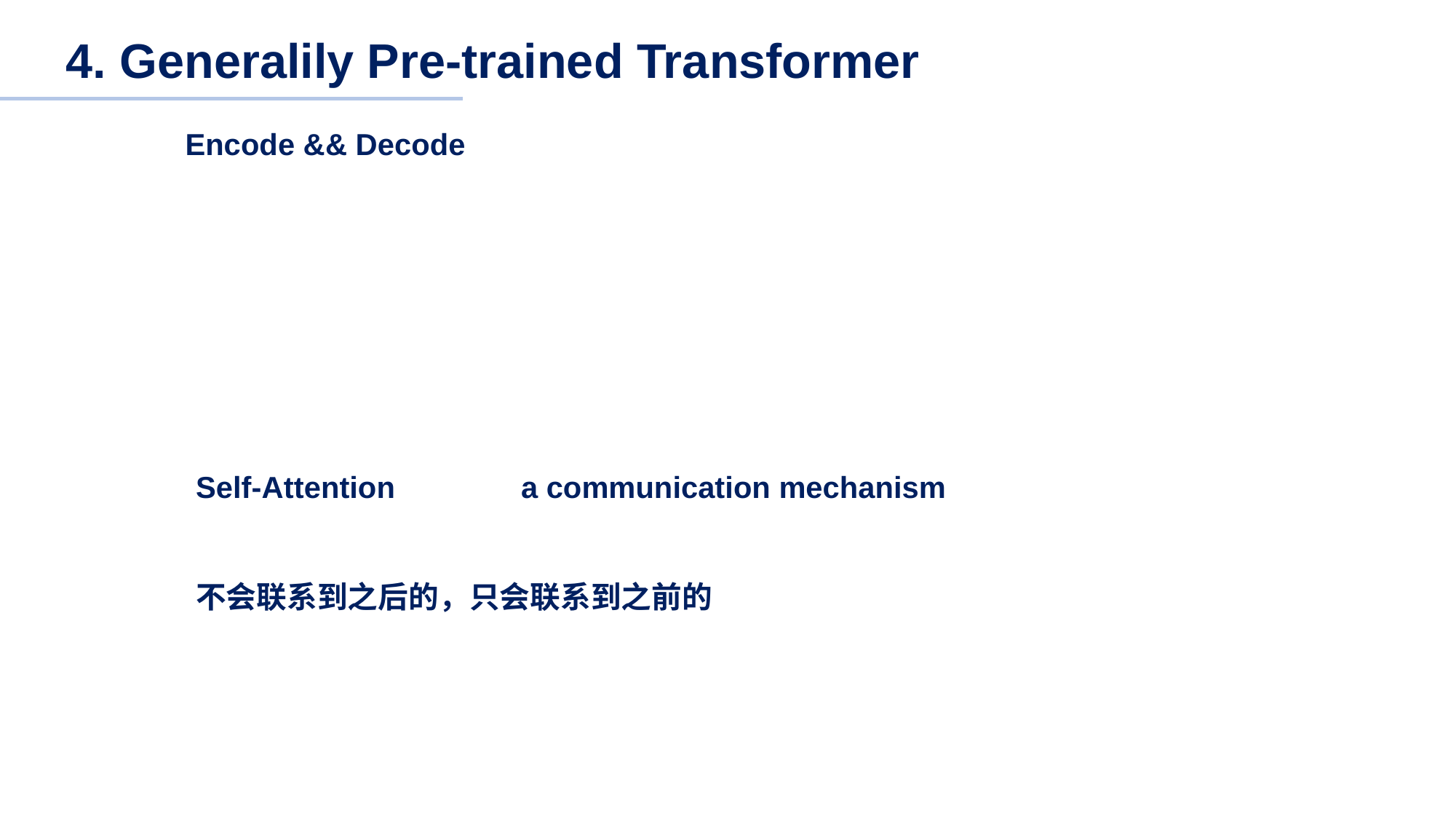

# 4. Generalily Pre-trained Transformer
1.1染研究意义
Encode && Decode
Self-Attention
a communication mechanism
不会联系到之后的，只会联系到之前的
11